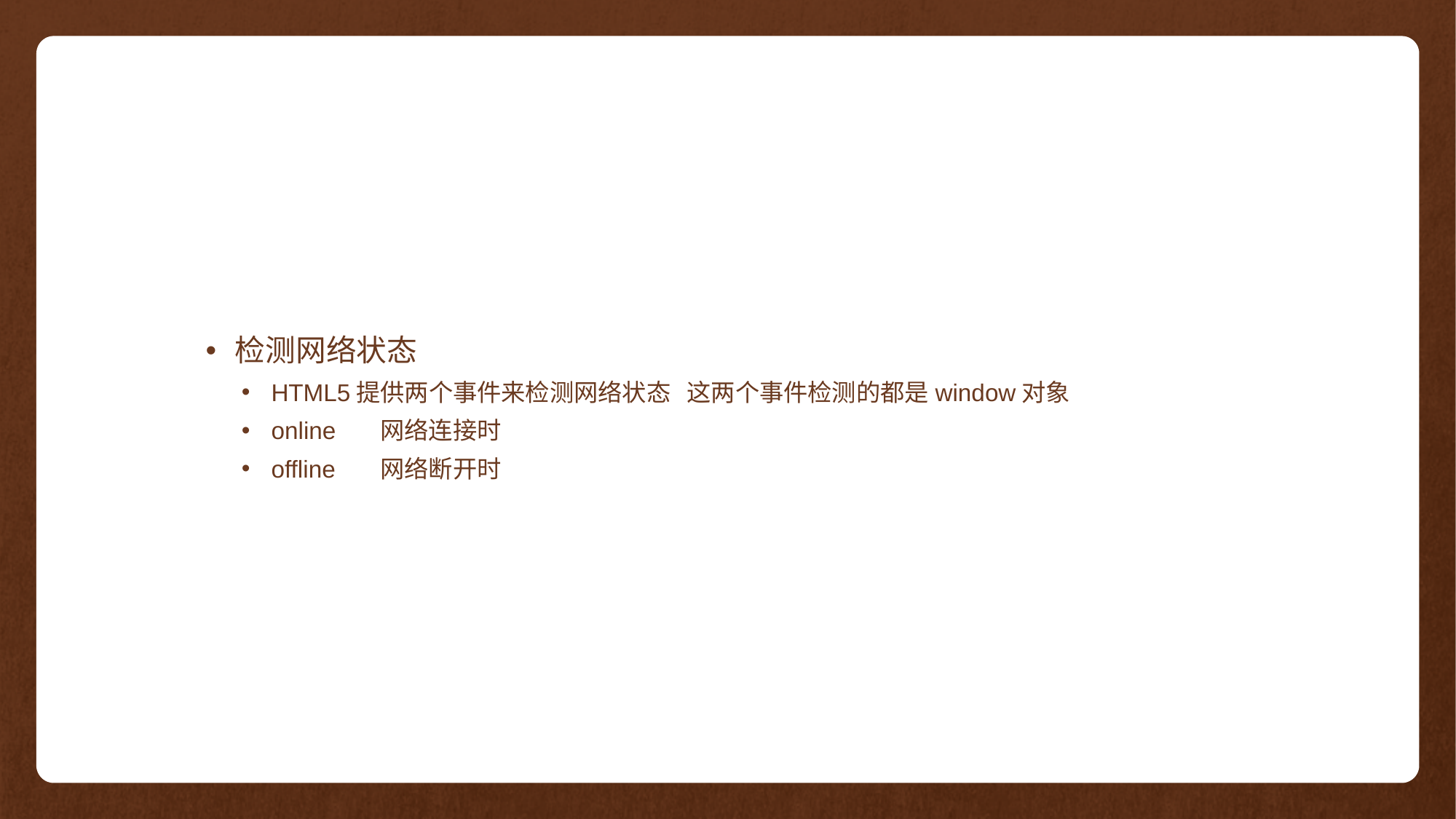

检测网络状态
HTML5提供两个事件来检测网络状态   这两个事件检测的都是window对象
online   	网络连接时
offline    	网络断开时